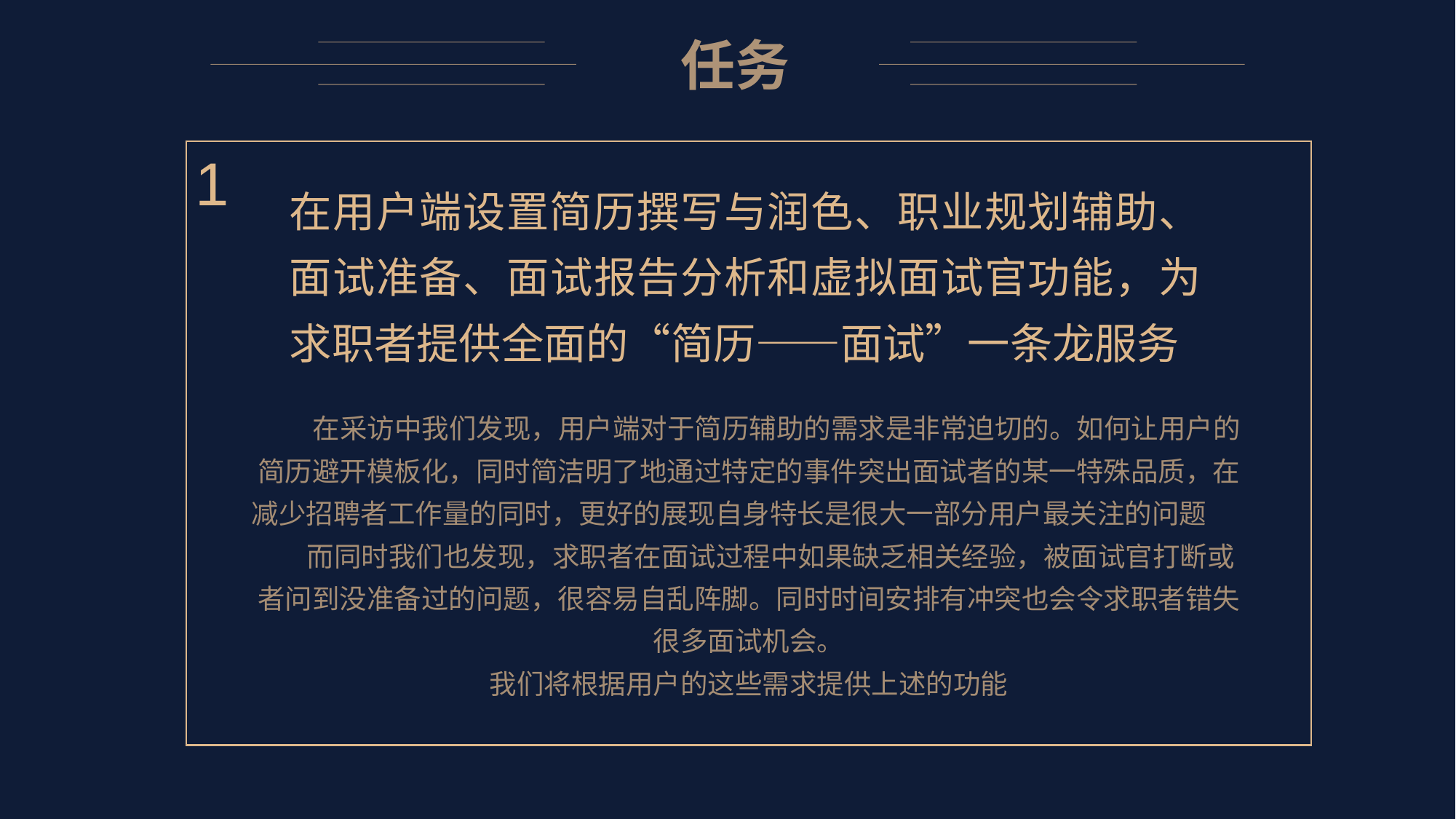

任务
1

在用户端设置简历撰写与润色、职业规划辅助、面试准备、面试报告分析和虚拟面试官功能，为求职者提供全面的“简历——面试”一条龙服务
        在采访中我们发现，用户端对于简历辅助的需求是非常迫切的。如何让用户的简历避开模板化，同时简洁明了地通过特定的事件突出面试者的某一特殊品质，在减少招聘者工作量的同时，更好的展现自身特长是很大一部分用户最关注的问题
      而同时我们也发现，求职者在面试过程中如果缺乏相关经验，被面试官打断或者问到没准备过的问题，很容易自乱阵脚。同时时间安排有冲突也会令求职者错失很多面试机会。
我们将根据用户的这些需求提供上述的功能